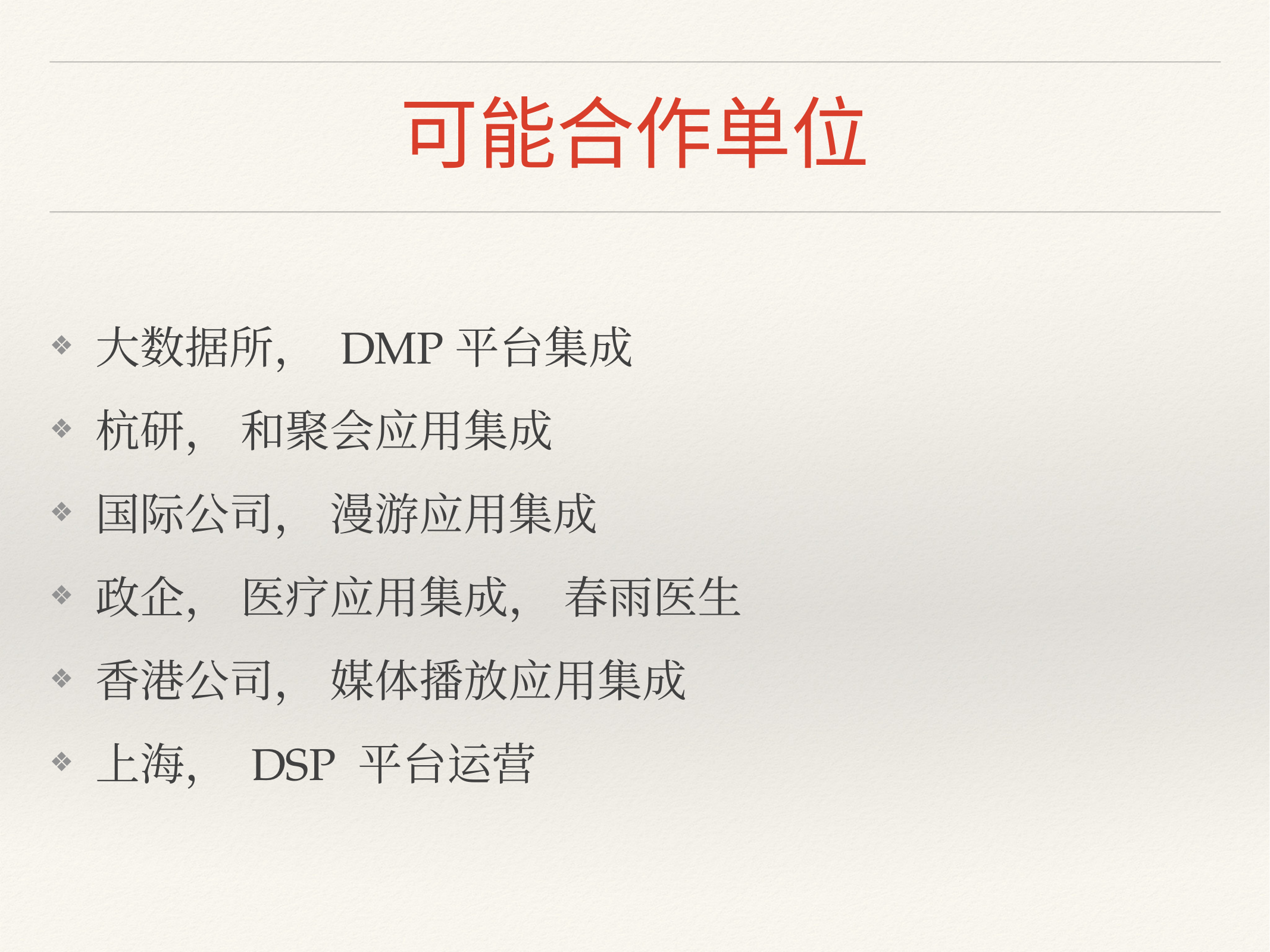

# 可能合作单位
大数据所， DMP平台集成
杭研， 和聚会应用集成
国际公司， 漫游应用集成
政企， 医疗应用集成， 春雨医生
香港公司， 媒体播放应用集成
上海， DSP 平台运营